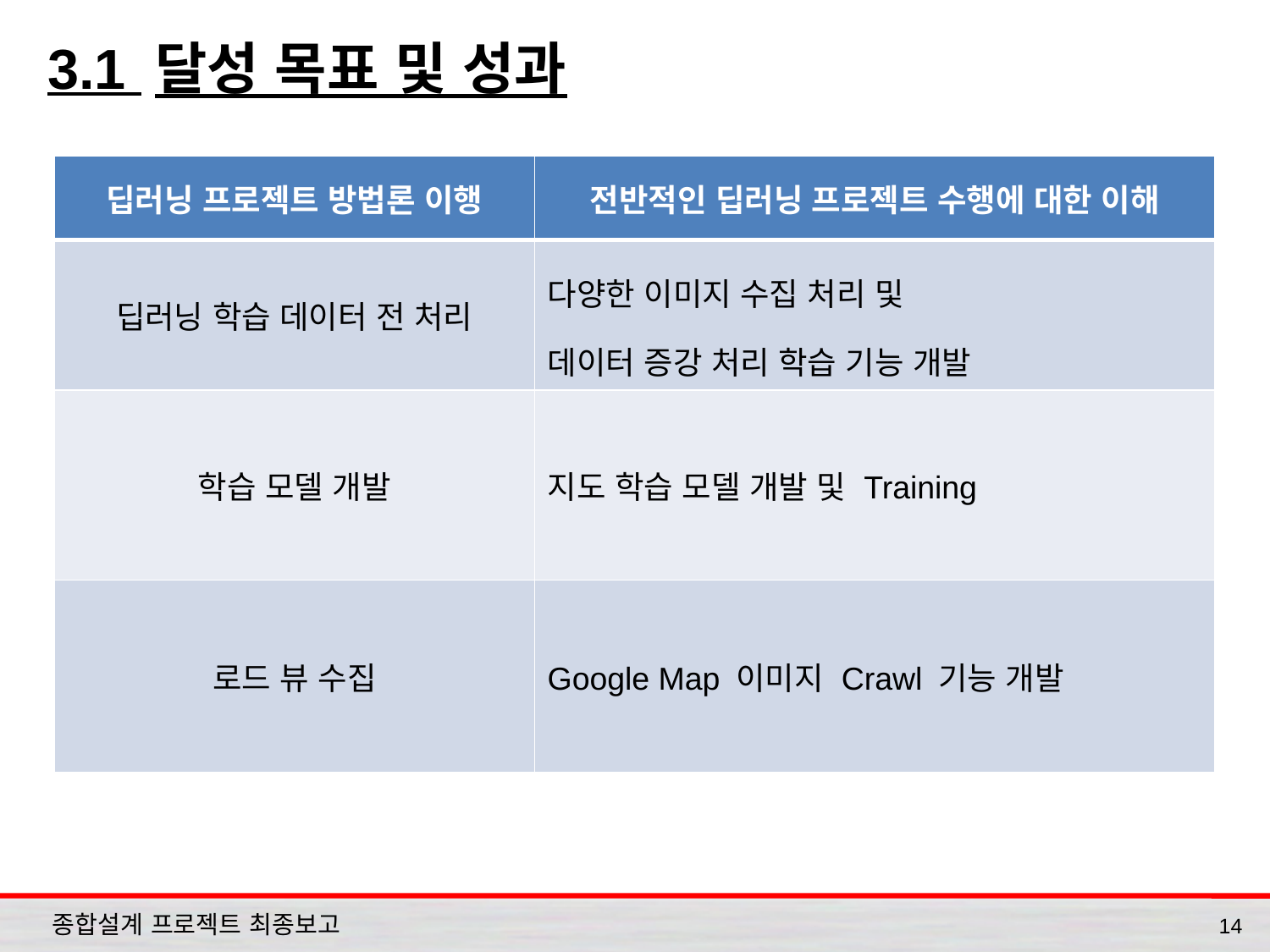

# 3.1 달성 목표 및 성과
| 딥러닝 프로젝트 방법론 이행 | 전반적인 딥러닝 프로젝트 수행에 대한 이해 |
| --- | --- |
| 딥러닝 학습 데이터 전 처리 | 다양한 이미지 수집 처리 및 데이터 증강 처리 학습 기능 개발 |
| 학습 모델 개발 | 지도 학습 모델 개발 및 Training |
| 로드 뷰 수집 | Google Map 이미지 Crawl 기능 개발 |